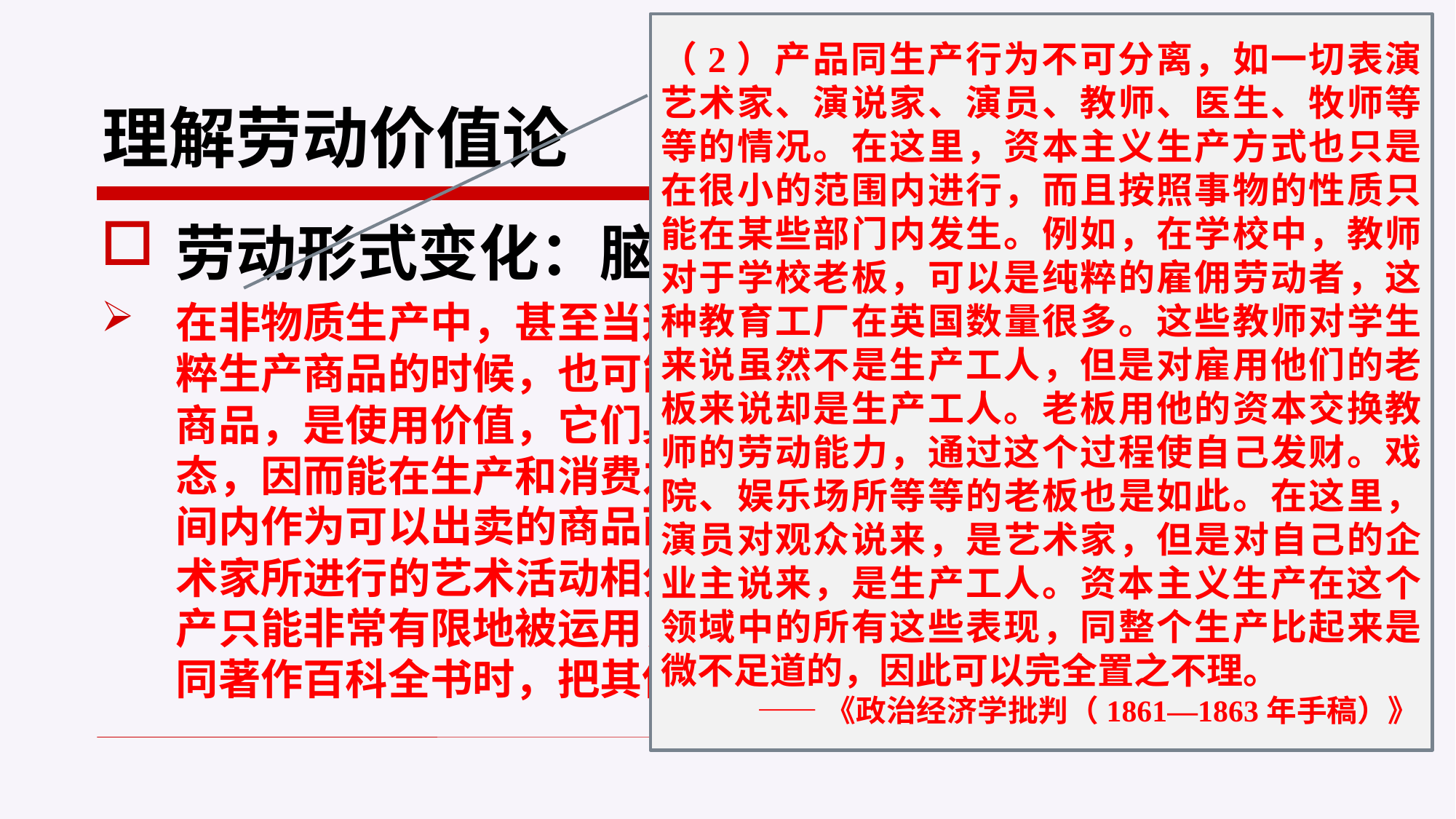

（2）产品同生产行为不可分离，如一切表演艺术家、演说家、演员、教师、医生、牧师等等的情况。在这里，资本主义生产方式也只是在很小的范围内进行，而且按照事物的性质只能在某些部门内发生。例如，在学校中，教师对于学校老板，可以是纯粹的雇佣劳动者，这种教育工厂在英国数量很多。这些教师对学生来说虽然不是生产工人，但是对雇用他们的老板来说却是生产工人。老板用他的资本交换教师的劳动能力，通过这个过程使自己发财。戏院、娱乐场所等等的老板也是如此。在这里，演员对观众说来，是艺术家，但是对自己的企业主说来，是生产工人。资本主义生产在这个领域中的所有这些表现，同整个生产比起来是微不足道的，因此可以完全置之不理。
              ——《政治经济学批判（1861—1863年手稿）》
# 理解劳动价值论
劳动形式变化：脑力·非物质·劳动范围
在非物质生产中，甚至当这种生产纯粹为交换而进行，因而纯粹生产商品的时候，也可能有两种情况：（1）生产的结果是商品，是使用价值，它们具有离开生产者和消费者而独立的形态，因而能在生产和消费之间的一段时间内存在，能在这段时间内作为可以出卖的商品而流通，如书、画，总之，所有与艺术家所进行的艺术活动相分离的艺术品。在这里，资本主义生产只能非常有限地被运用，例如，一个作家在编一部多人的共同著作百科全书时，把其他许多作家当做助手来剥削……